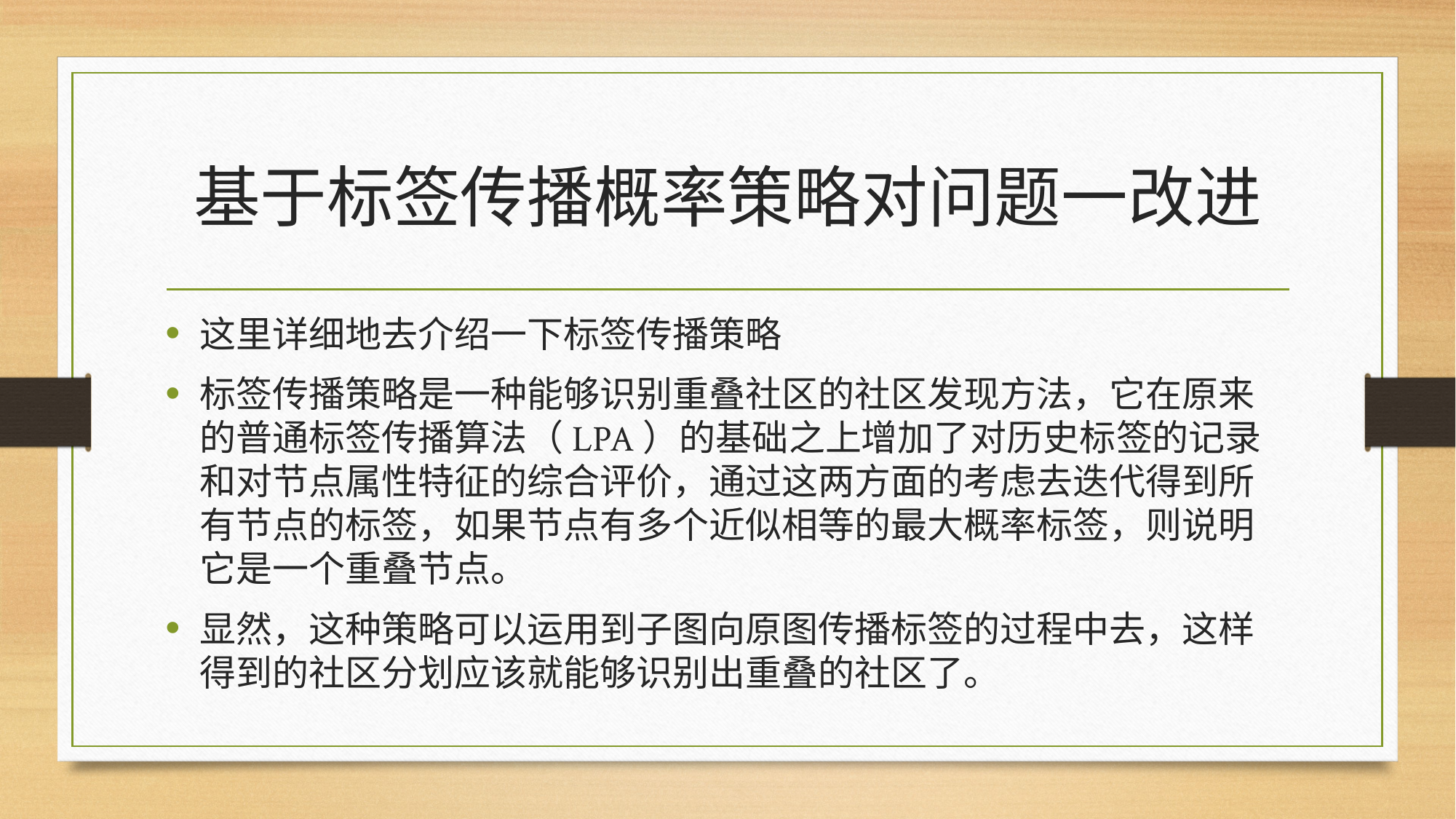

# 基于标签传播概率策略对问题一改进
这里详细地去介绍一下标签传播策略
标签传播策略是一种能够识别重叠社区的社区发现方法，它在原来的普通标签传播算法（LPA）的基础之上增加了对历史标签的记录和对节点属性特征的综合评价，通过这两方面的考虑去迭代得到所有节点的标签，如果节点有多个近似相等的最大概率标签，则说明它是一个重叠节点。
显然，这种策略可以运用到子图向原图传播标签的过程中去，这样得到的社区分划应该就能够识别出重叠的社区了。